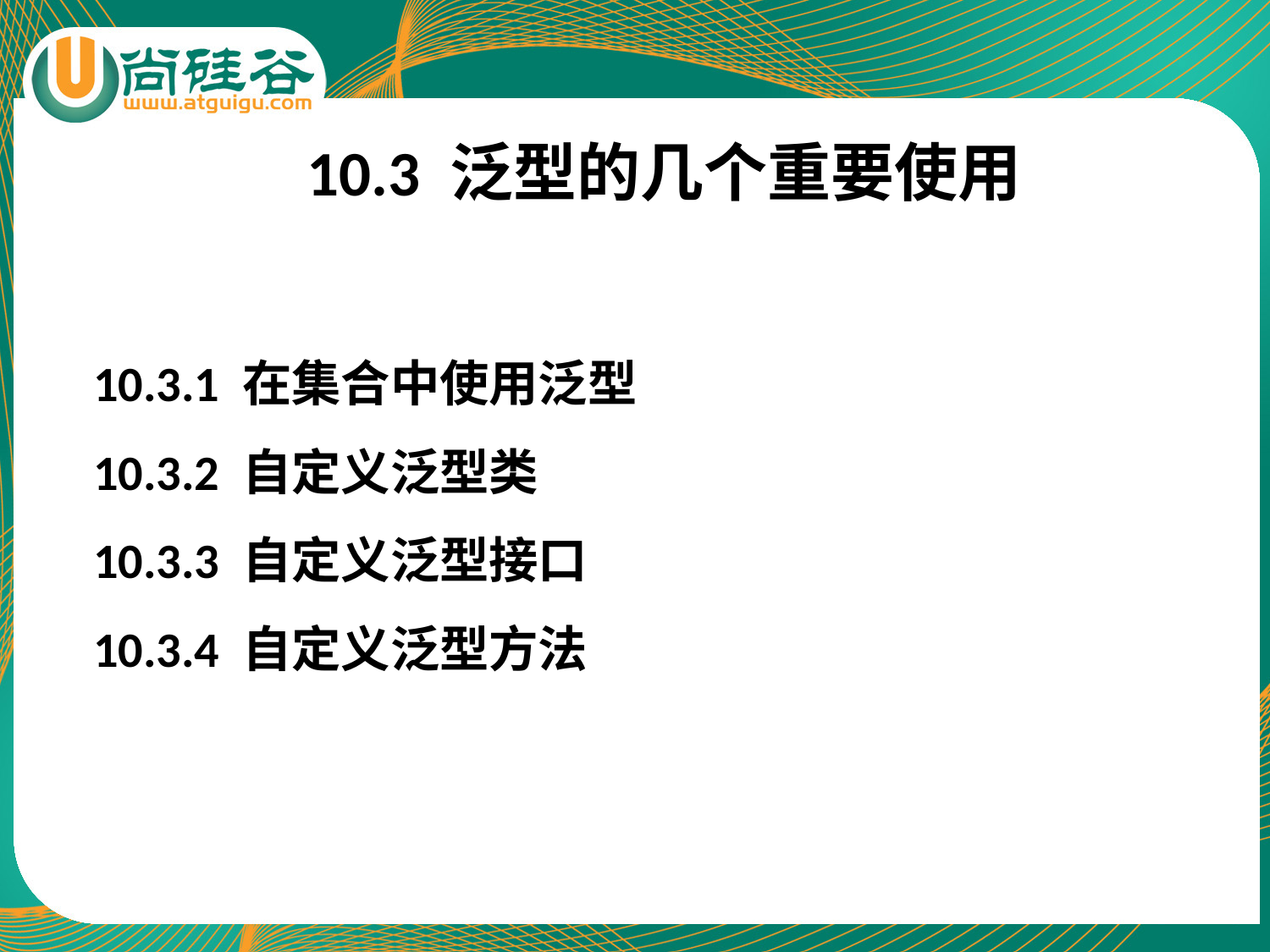

10.3 泛型的几个重要使用
10.3.1 在集合中使用泛型
10.3.2 自定义泛型类
10.3.3 自定义泛型接口
10.3.4 自定义泛型方法